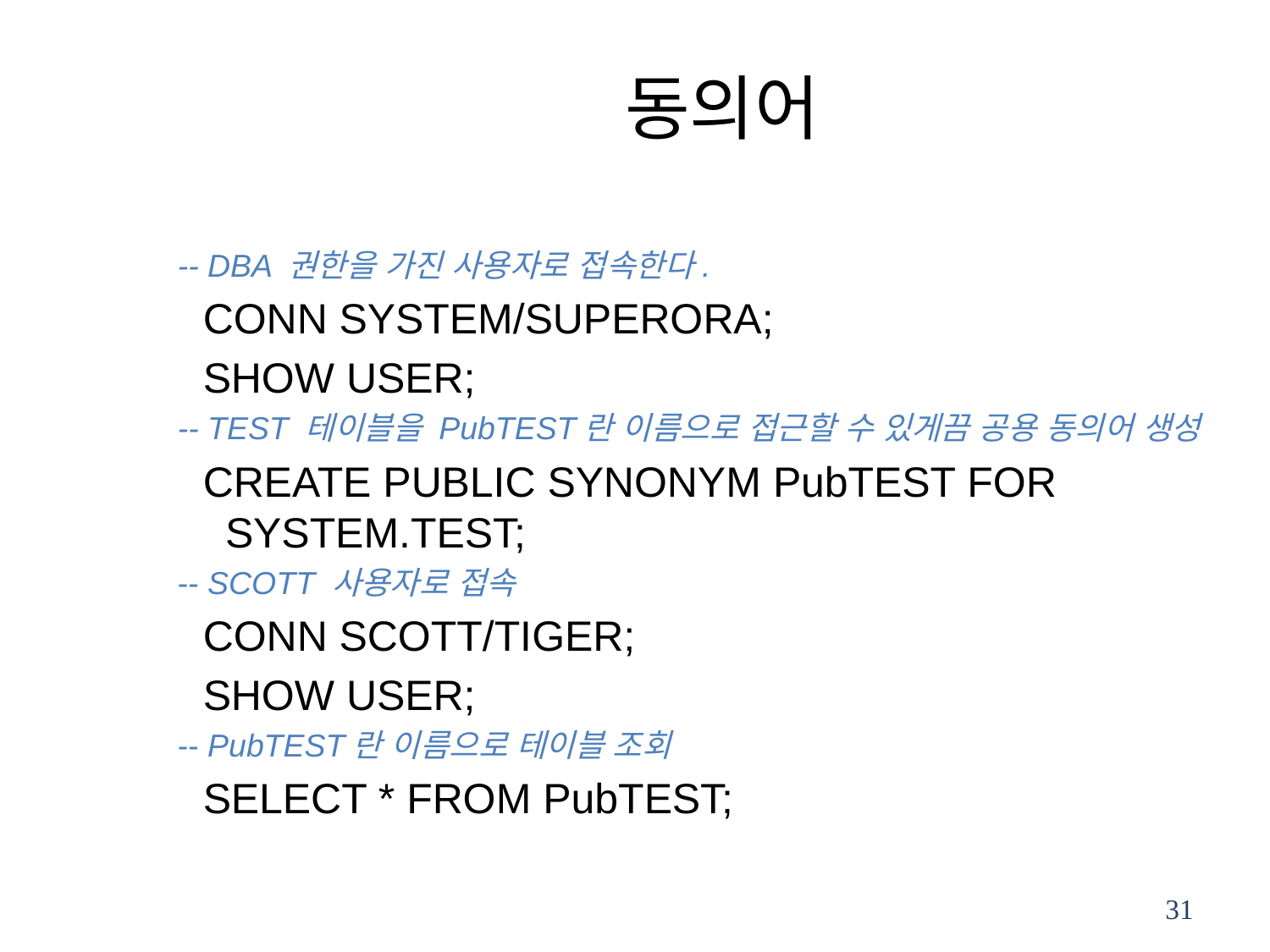

# 동의어
-- DBA 권한을 가진 사용자로 접속한다.
CONN SYSTEM/SUPERORA;
SHOW USER;
-- TEST 테이블을 PubTEST란 이름으로 접근할 수 있게끔 공용 동의어 생성
CREATE PUBLIC SYNONYM PubTEST FOR SYSTEM.TEST;
-- SCOTT 사용자로 접속
CONN SCOTT/TIGER;
SHOW USER;
-- PubTEST란 이름으로 테이블 조회
SELECT * FROM PubTEST;

31